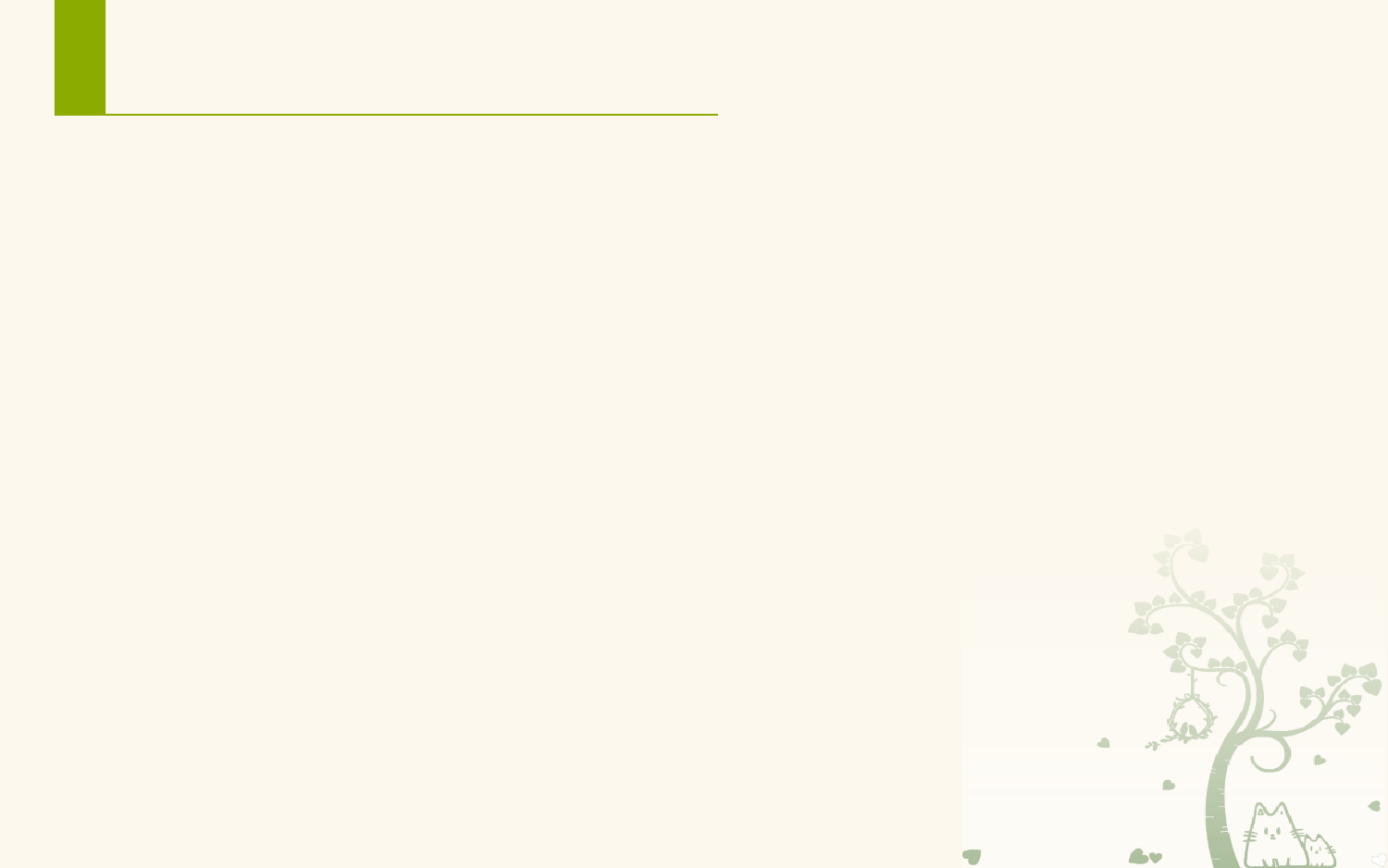

# 4.2 Selector
Selector主要是用来改变ListView和Button控件的默认背景。
比如：一个按钮的背景，默认时是一个形状，按下时是一个形状，不可操作时又是另一个形状。有时候，不同状态下改变的不只是背景、图片等，文字颜色也会相应改变。
selector标签中可以添加一个或多个item子标签，而相应的状态是在item标签中定义的。
利用 xml 文件描述，可以作为两种资源使用：drawable和color。作为drawable资源使用时，一般和shape一样放于drawable目录下。作为color资源使用时，则放于color目录下。